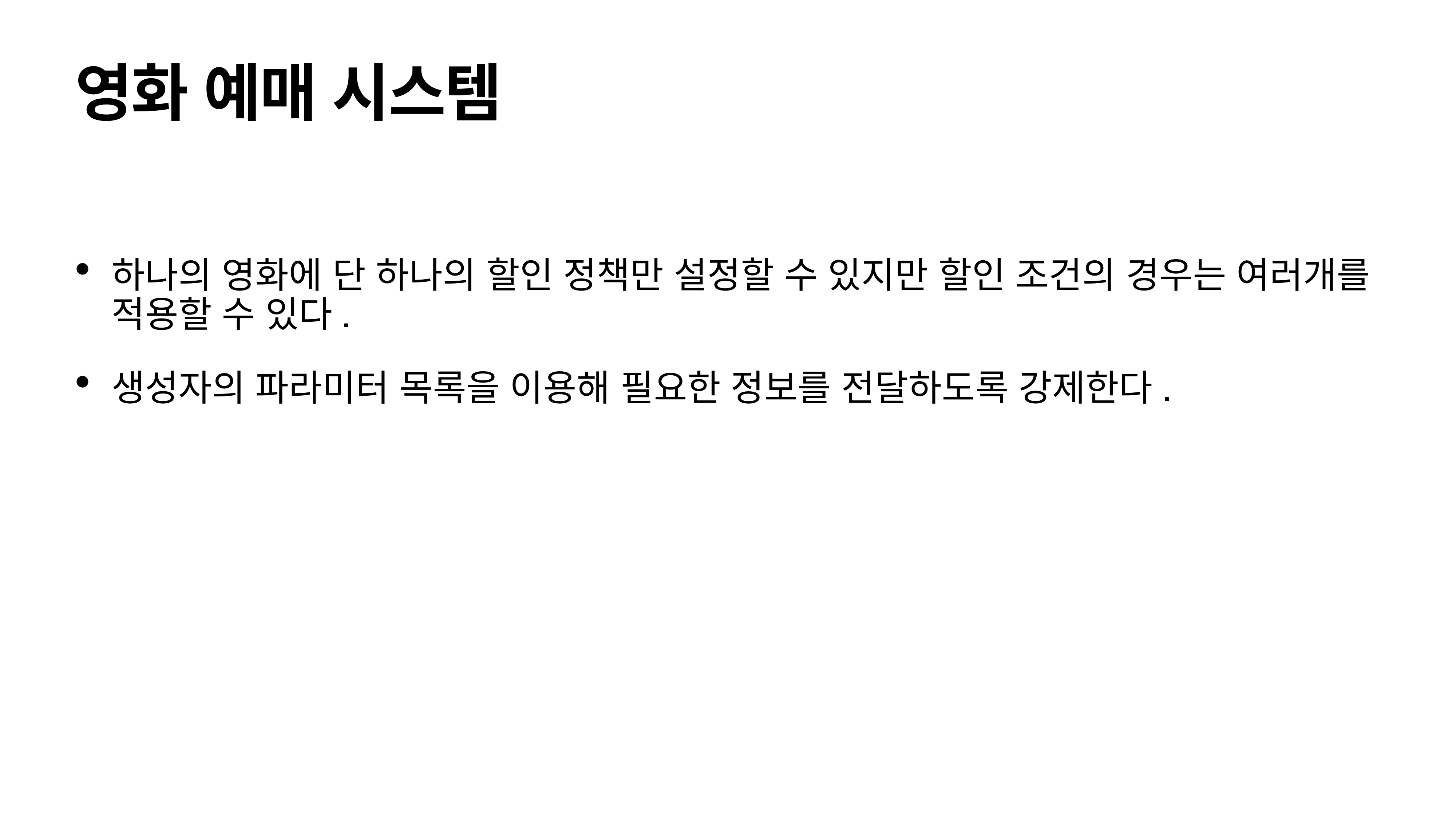

# 영화 예매 시스템

하나의 영화에 단 하나의 할인 정책만 설정할 수 있지만 할인 조건의 경우는 여러개를 적용할 수 있다.
생성자의 파라미터 목록을 이용해 필요한 정보를 전달하도록 강제한다.